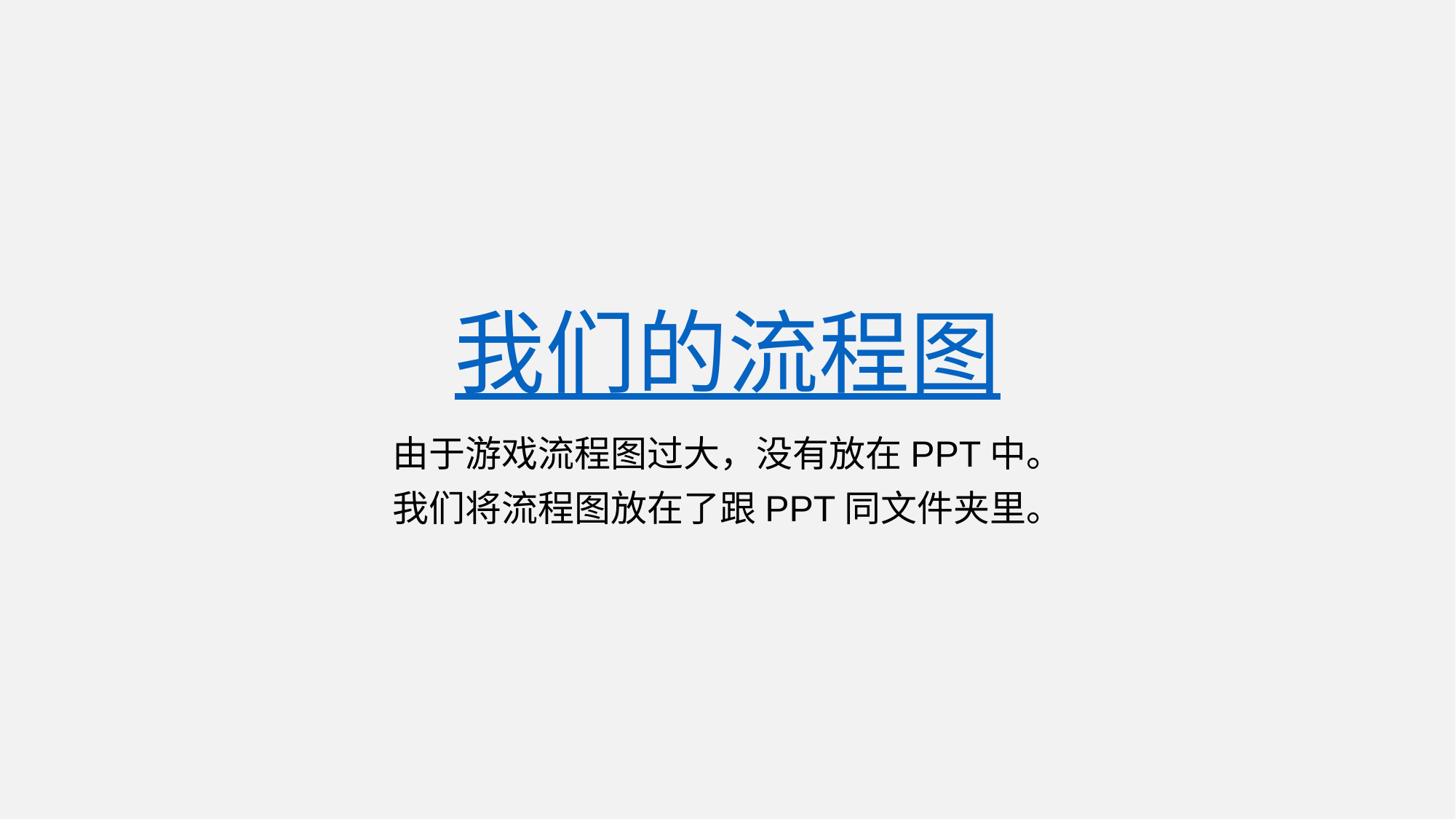

# 我们的流程图
由于游戏流程图过大，没有放在PPT中。
我们将流程图放在了跟PPT同文件夹里。